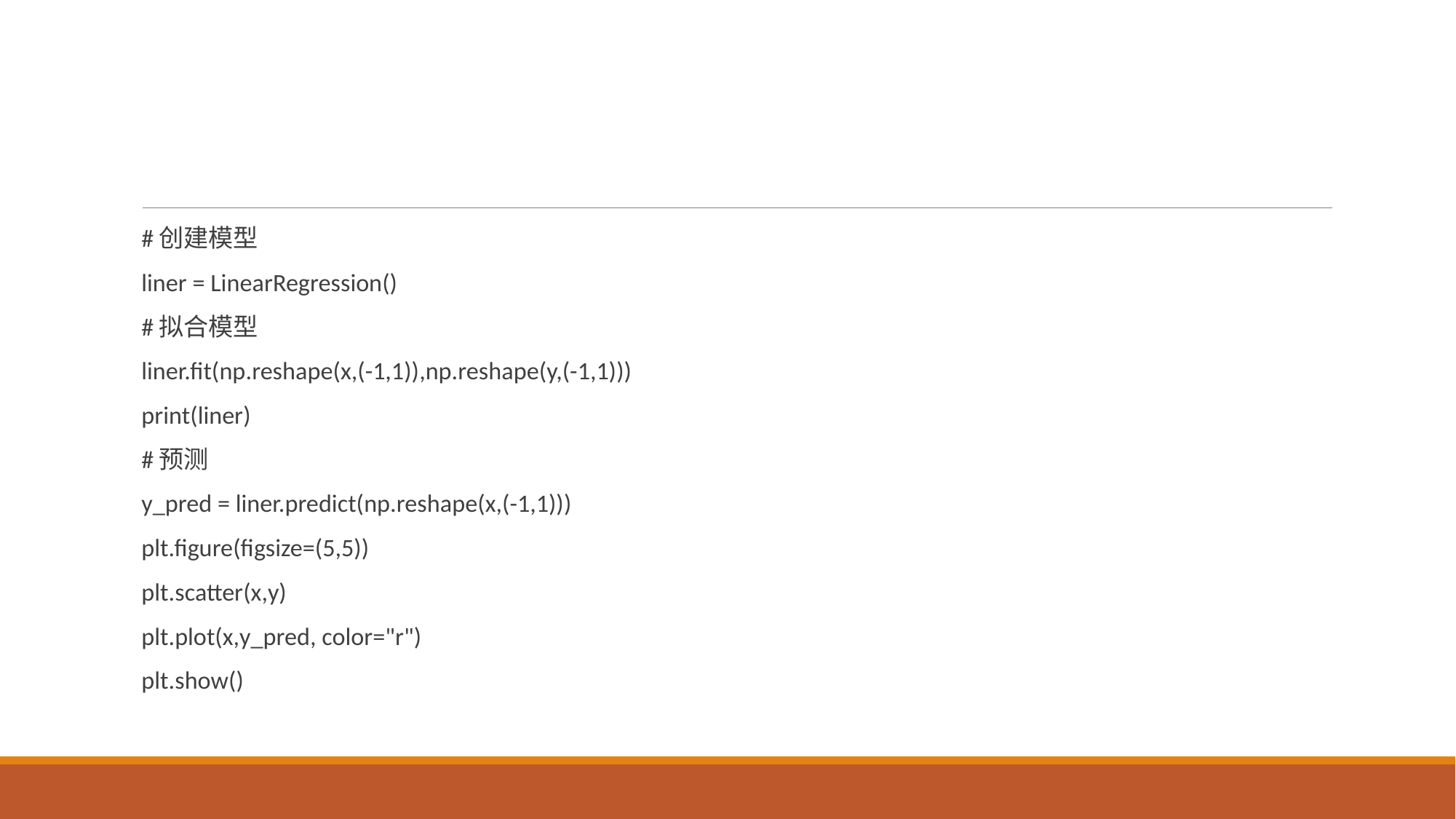

#
#创建模型
liner = LinearRegression()
#拟合模型
liner.fit(np.reshape(x,(-1,1)),np.reshape(y,(-1,1)))
print(liner)
#预测
y_pred = liner.predict(np.reshape(x,(-1,1)))
plt.figure(figsize=(5,5))
plt.scatter(x,y)
plt.plot(x,y_pred, color="r")
plt.show()